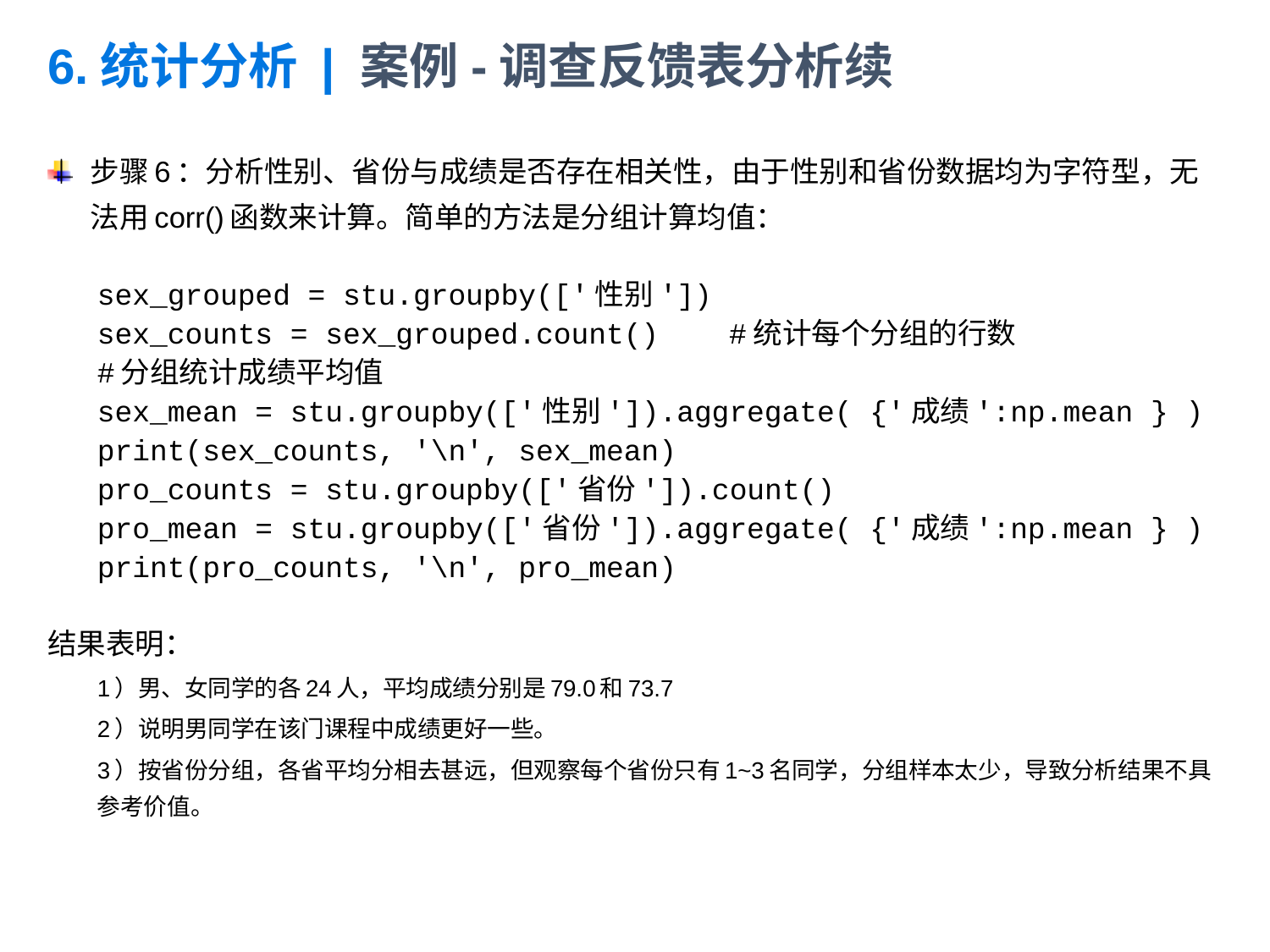

# 6.统计分析 | 案例-调查反馈表分析续
步骤6：分析性别、省份与成绩是否存在相关性，由于性别和省份数据均为字符型，无法用corr()函数来计算。简单的方法是分组计算均值：

sex_grouped = stu.groupby(['性别'])
sex_counts = sex_grouped.count()    #统计每个分组的行数
#分组统计成绩平均值
sex_mean = stu.groupby(['性别']).aggregate( {'成绩':np.mean } )
print(sex_counts, '\n', sex_mean)
pro_counts = stu.groupby(['省份']).count()
pro_mean = stu.groupby(['省份']).aggregate( {'成绩':np.mean } )
print(pro_counts, '\n', pro_mean)

结果表明：
1）男、女同学的各24人，平均成绩分别是79.0和73.7
2）说明男同学在该门课程中成绩更好一些。
3）按省份分组，各省平均分相去甚远，但观察每个省份只有1~3名同学，分组样本太少，导致分析结果不具参考价值。